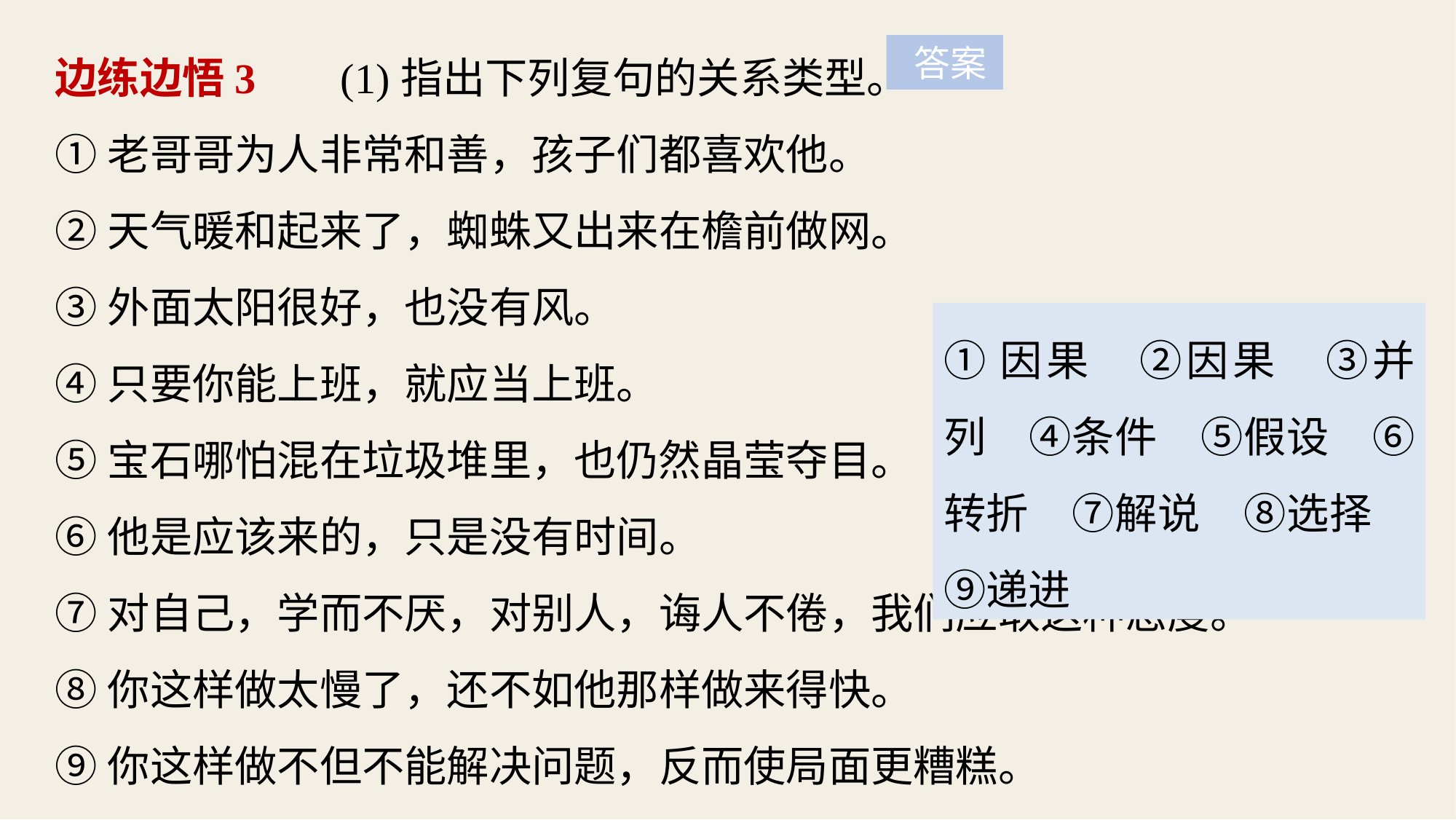

边练边悟3        (1)指出下列复句的关系类型。
①老哥哥为人非常和善，孩子们都喜欢他。
②天气暖和起来了，蜘蛛又出来在檐前做网。
③外面太阳很好，也没有风。
④只要你能上班，就应当上班。
⑤宝石哪怕混在垃圾堆里，也仍然晶莹夺目。
⑥他是应该来的，只是没有时间。
⑦对自己，学而不厌，对别人，诲人不倦，我们应取这种态度。
⑧你这样做太慢了，还不如他那样做来得快。
⑨你这样做不但不能解决问题，反而使局面更糟糕。
 答案
①因果　②因果　③并列　④条件　⑤假设　⑥转折　⑦解说　⑧选择　⑨递进